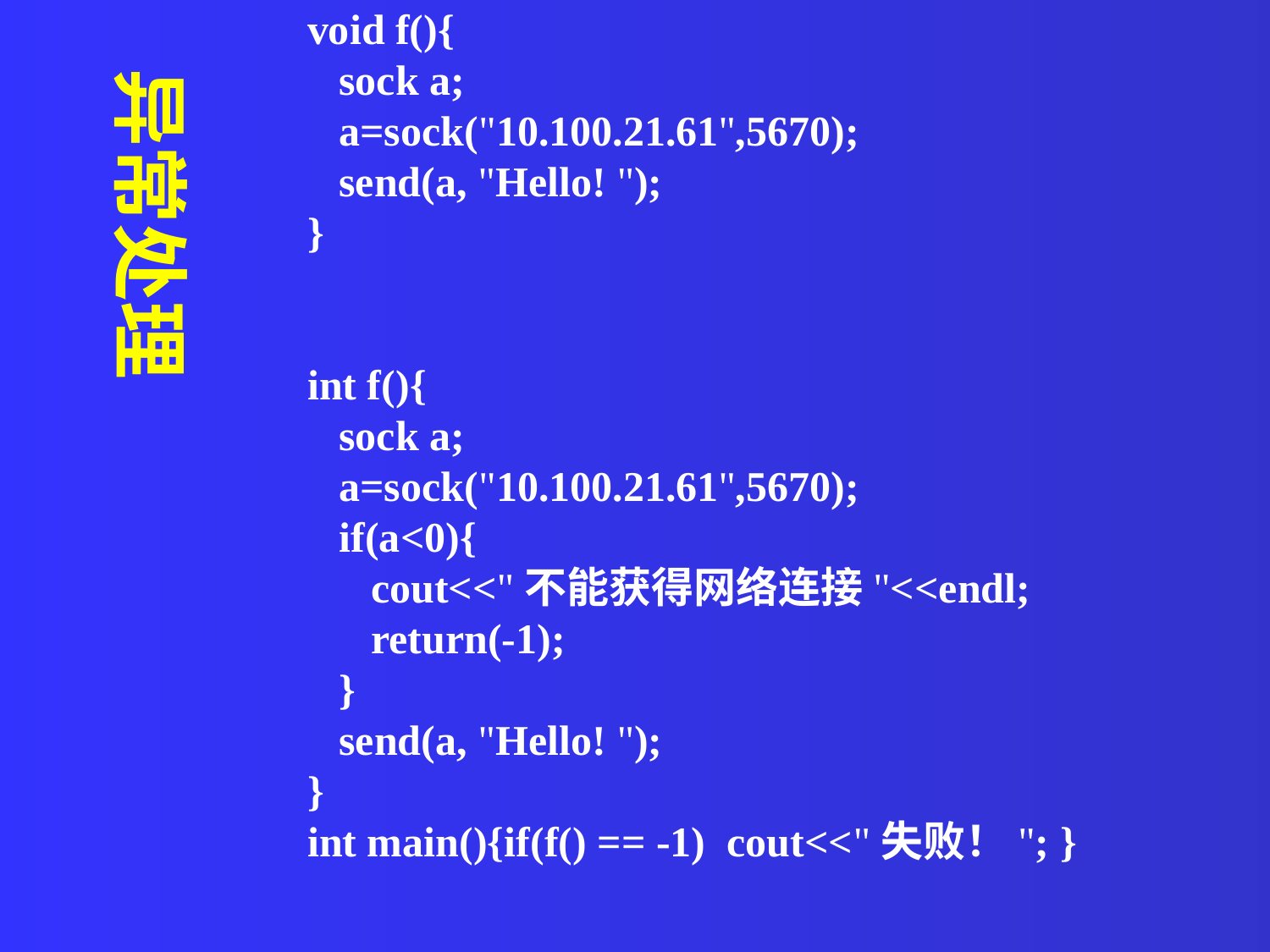

void f(){
   sock a;
   a=sock("10.100.21.61",5670);
   send(a, "Hello! ");
}

int f(){
   sock a;
   a=sock("10.100.21.61",5670);
   if(a<0){
      cout<<"不能获得网络连接"<<endl;
      return(-1);
   }
   send(a, "Hello! ");
}
int main(){if(f() == -1)  cout<<"失败！"; }
异常处理